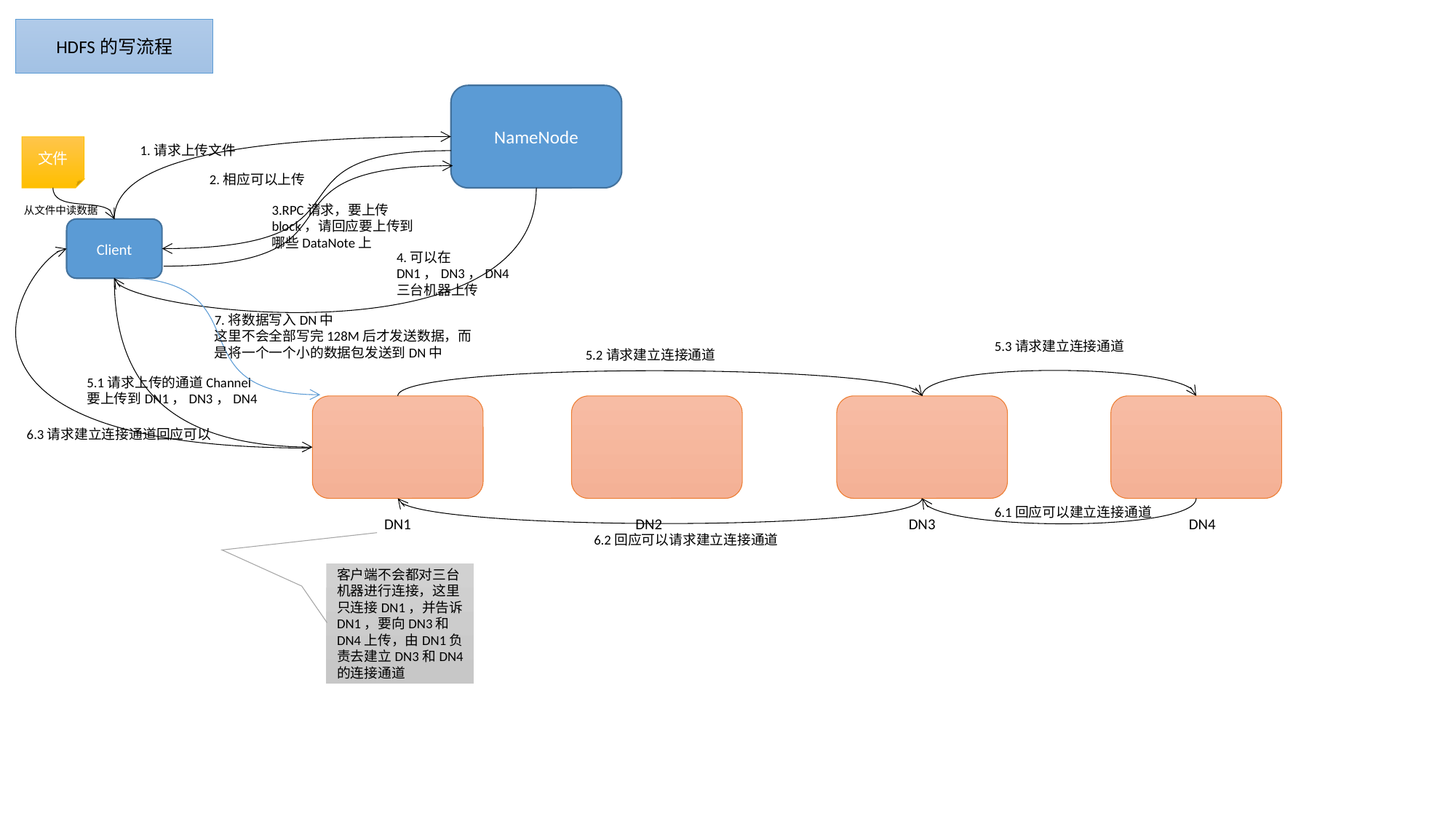

HDFS的写流程
NameNode
1.请求上传文件
文件
2.相应可以上传
3.RPC请求，要上传block，请回应要上传到哪些DataNote上
从文件中读数据
Client
4.可以在DN1，DN3，DN4三台机器上传
7.将数据写入DN中
这里不会全部写完128M后才发送数据，而是将一个一个小的数据包发送到DN中
5.3请求建立连接通道
5.2请求建立连接通道
5.1请求上传的通道Channel
要上传到DN1，DN3，DN4

6.3请求建立连接通道回应可以
6.1回应可以建立连接通道
DN1
DN2
DN3
DN4
6.2回应可以请求建立连接通道
客户端不会都对三台机器进行连接，这里只连接DN1，并告诉DN1，要向DN3和DN4上传，由DN1负责去建立DN3和DN4的连接通道